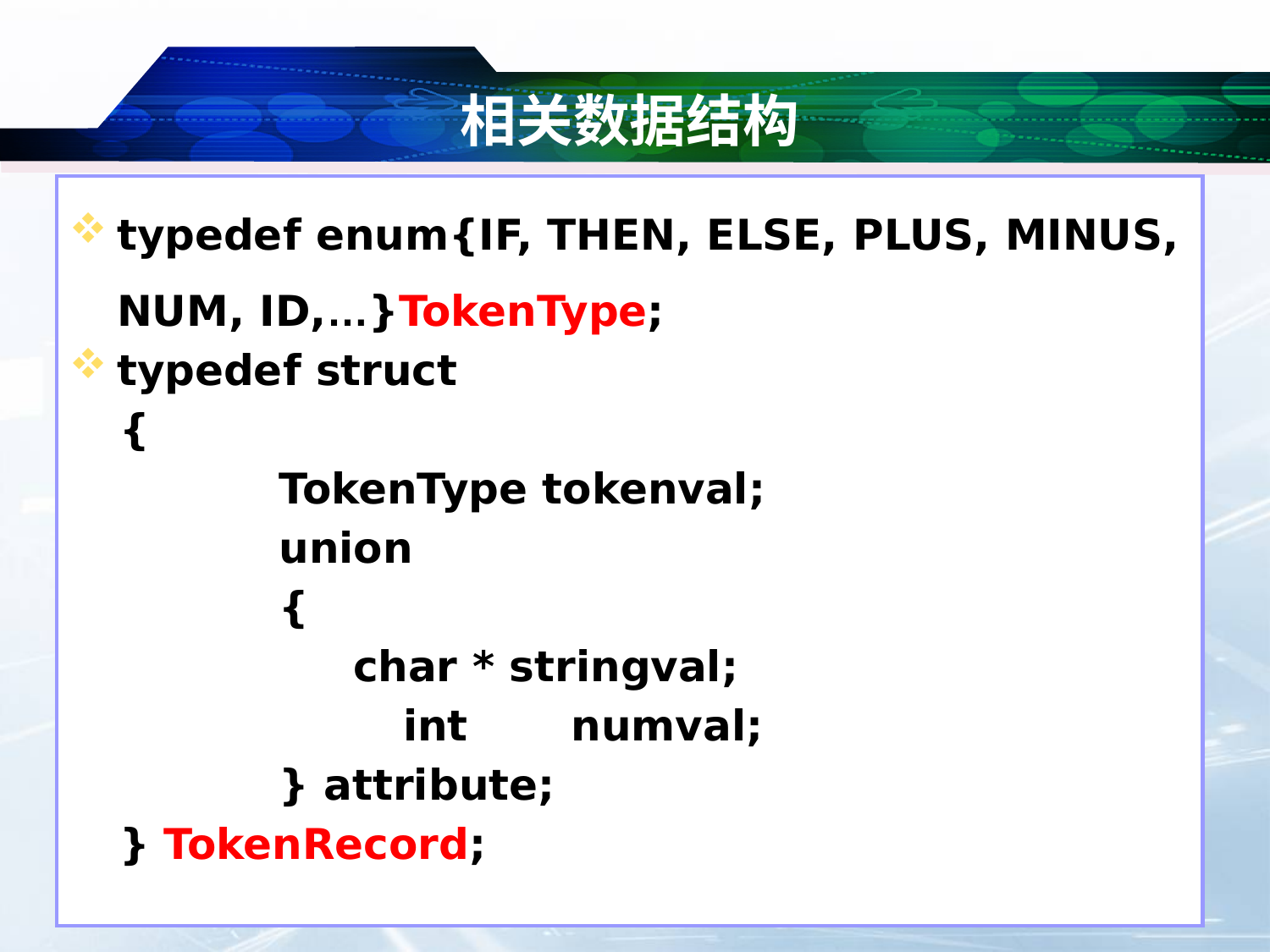

# 相关数据结构
typedef enum{IF, THEN, ELSE, PLUS, MINUS, NUM, ID,…}TokenType;
typedef struct
	{
              TokenType tokenval;
              union
              {
                   char * stringval;
			  int       numval;
              } attribute;
	} TokenRecord;